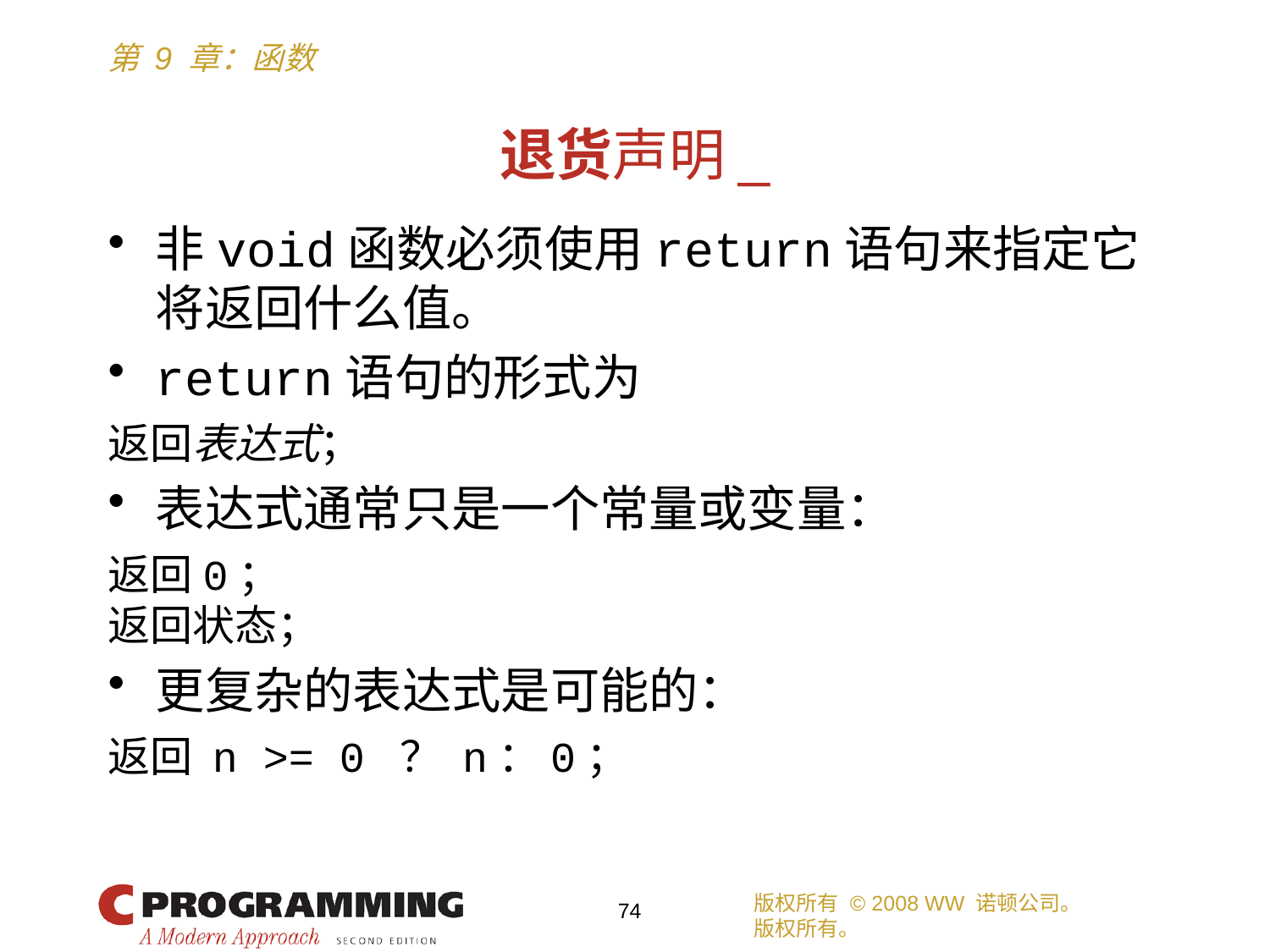

# 退货声明_
非void函数必须使用return语句来指定它将返回什么值。
return语句的形式为
返回表达式；
表达式通常只是一个常量或变量：
返回0；
返回状态；
更复杂的表达式是可能的：
返回 n >= 0 ？ n：0；
版权所有 © 2008 WW 诺顿公司。
版权所有。
74